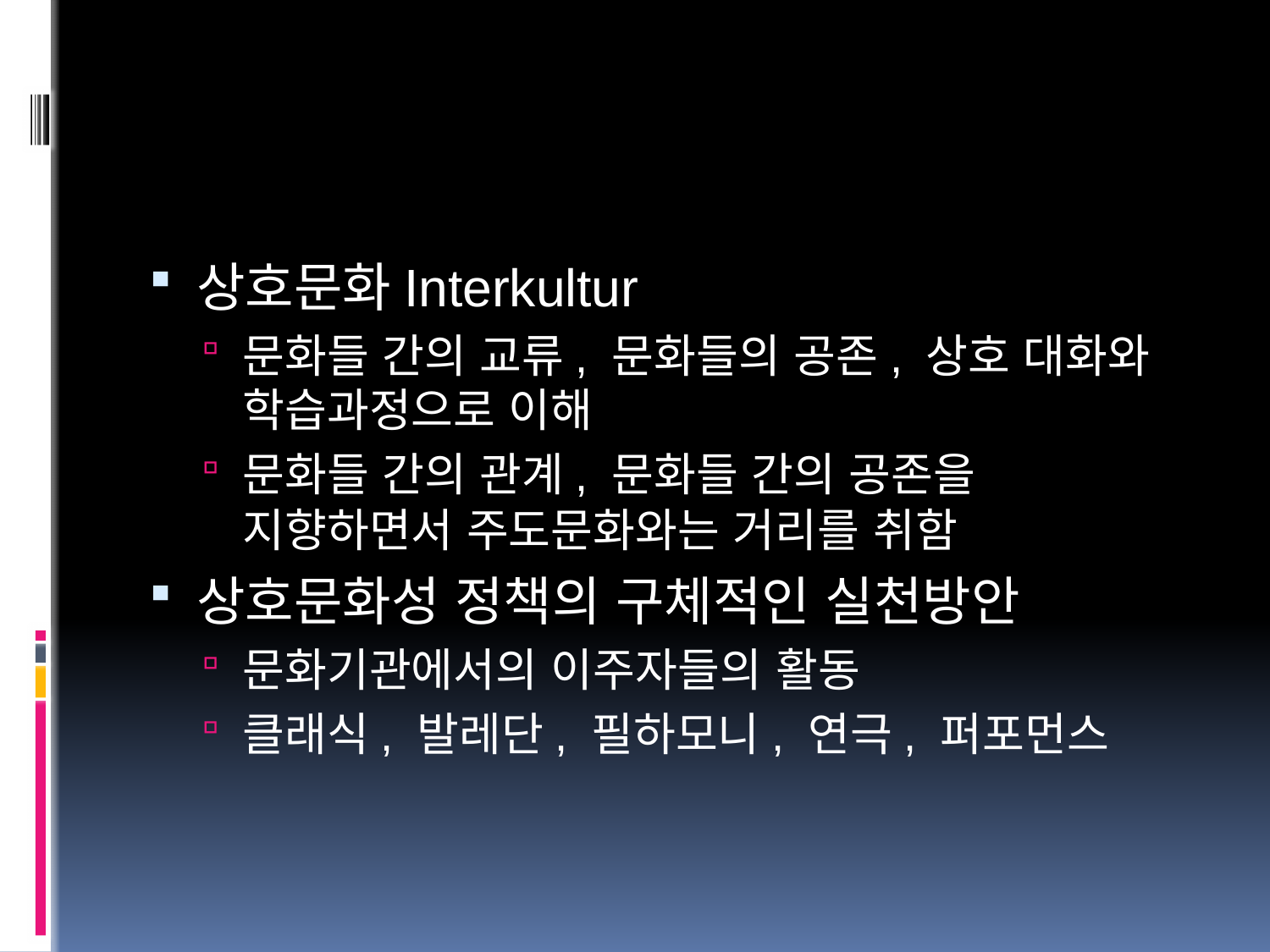

#
상호문화Interkultur
문화들 간의 교류, 문화들의 공존, 상호 대화와 학습과정으로 이해
문화들 간의 관계, 문화들 간의 공존을 지향하면서 주도문화와는 거리를 취함
상호문화성 정책의 구체적인 실천방안
문화기관에서의 이주자들의 활동
클래식, 발레단, 필하모니, 연극, 퍼포먼스